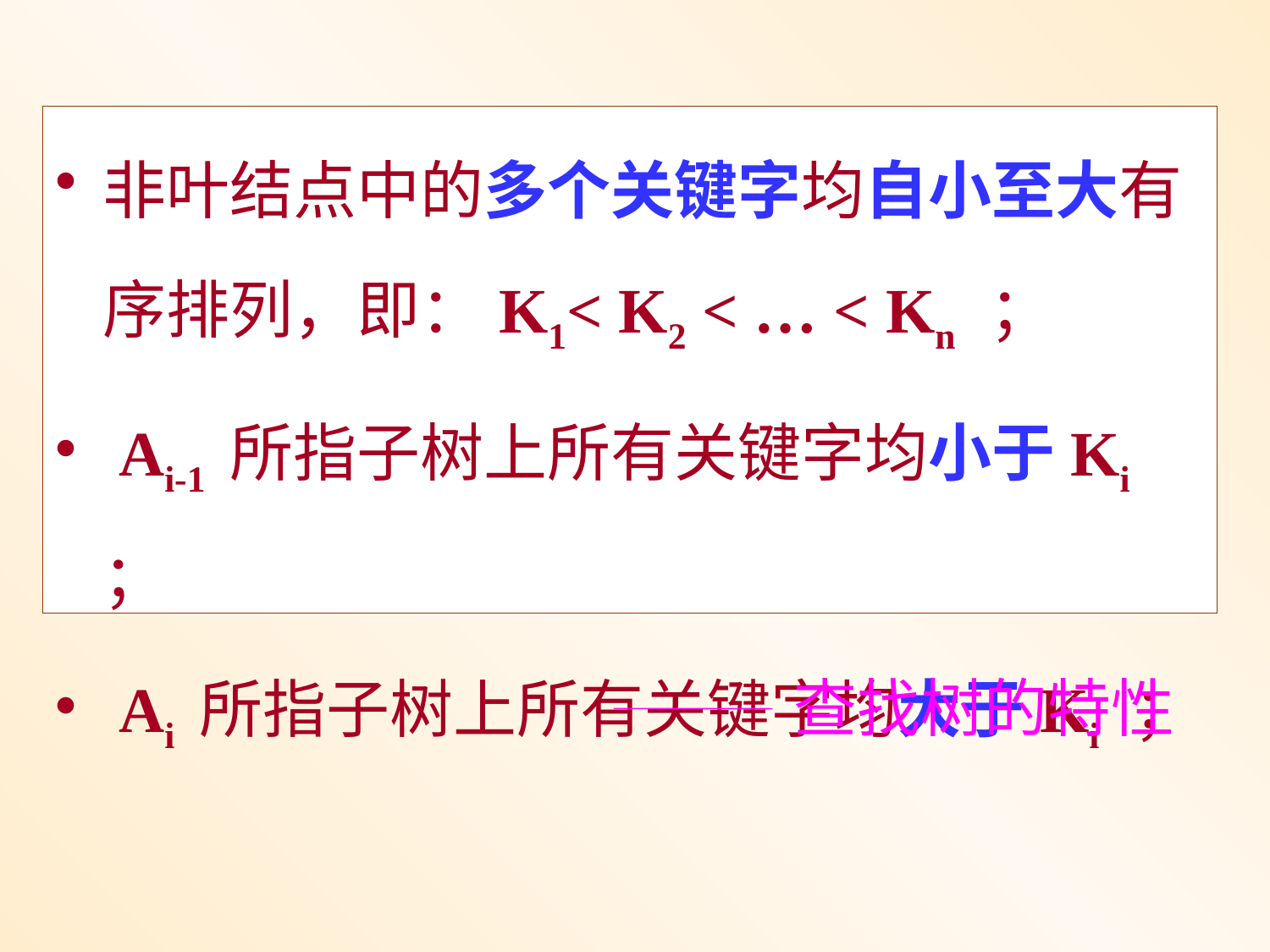

非叶结点中的多个关键字均自小至大有序排列，即：K1< K2 < … < Kn  ；
 Ai-1 所指子树上所有关键字均小于Ki  ；
 Ai 所指子树上所有关键字均大于Ki  ；
查找树的特性